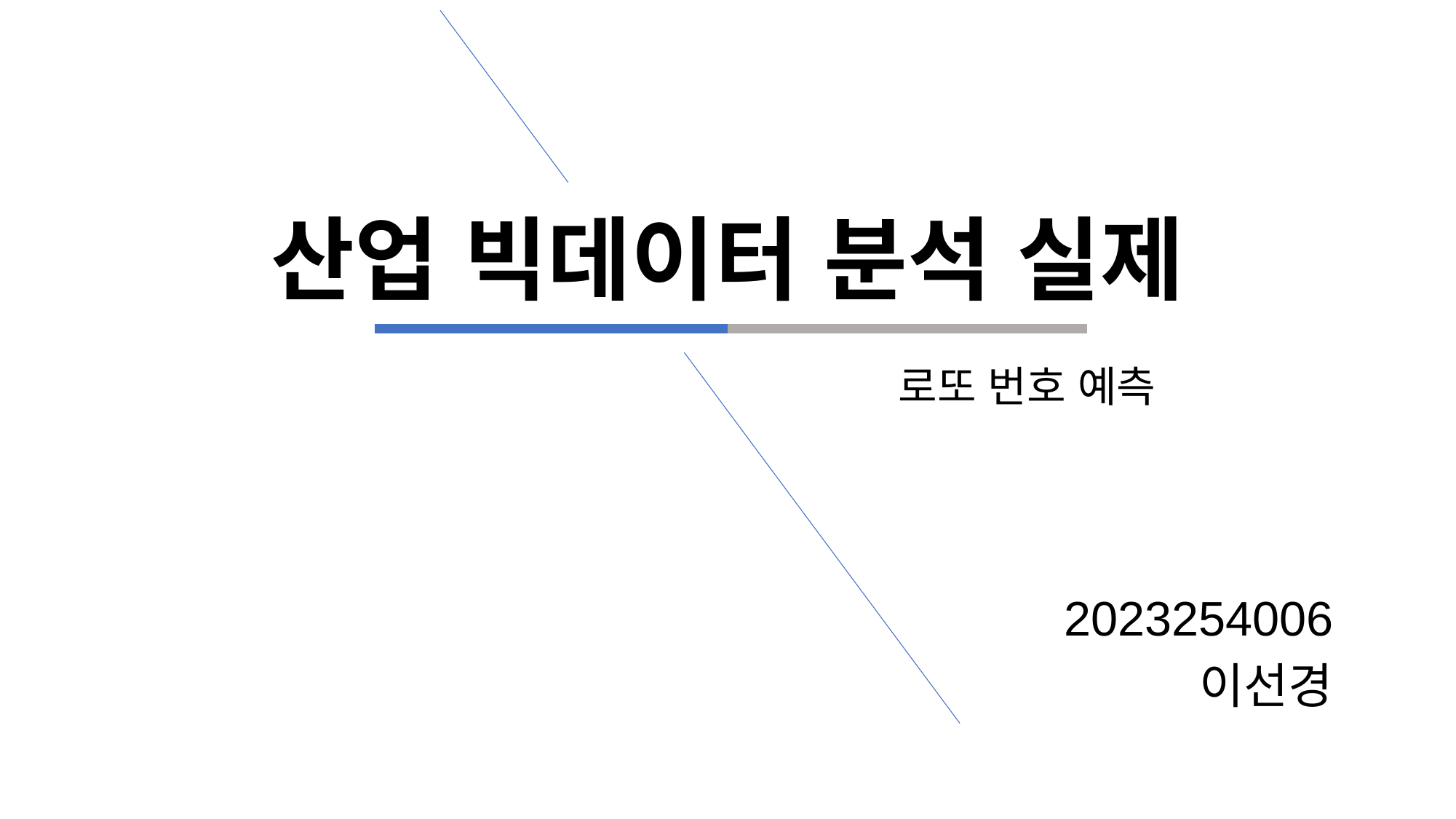

# 산업 빅데이터 분석 실제
로또 번호 예측
2023254006
이선경